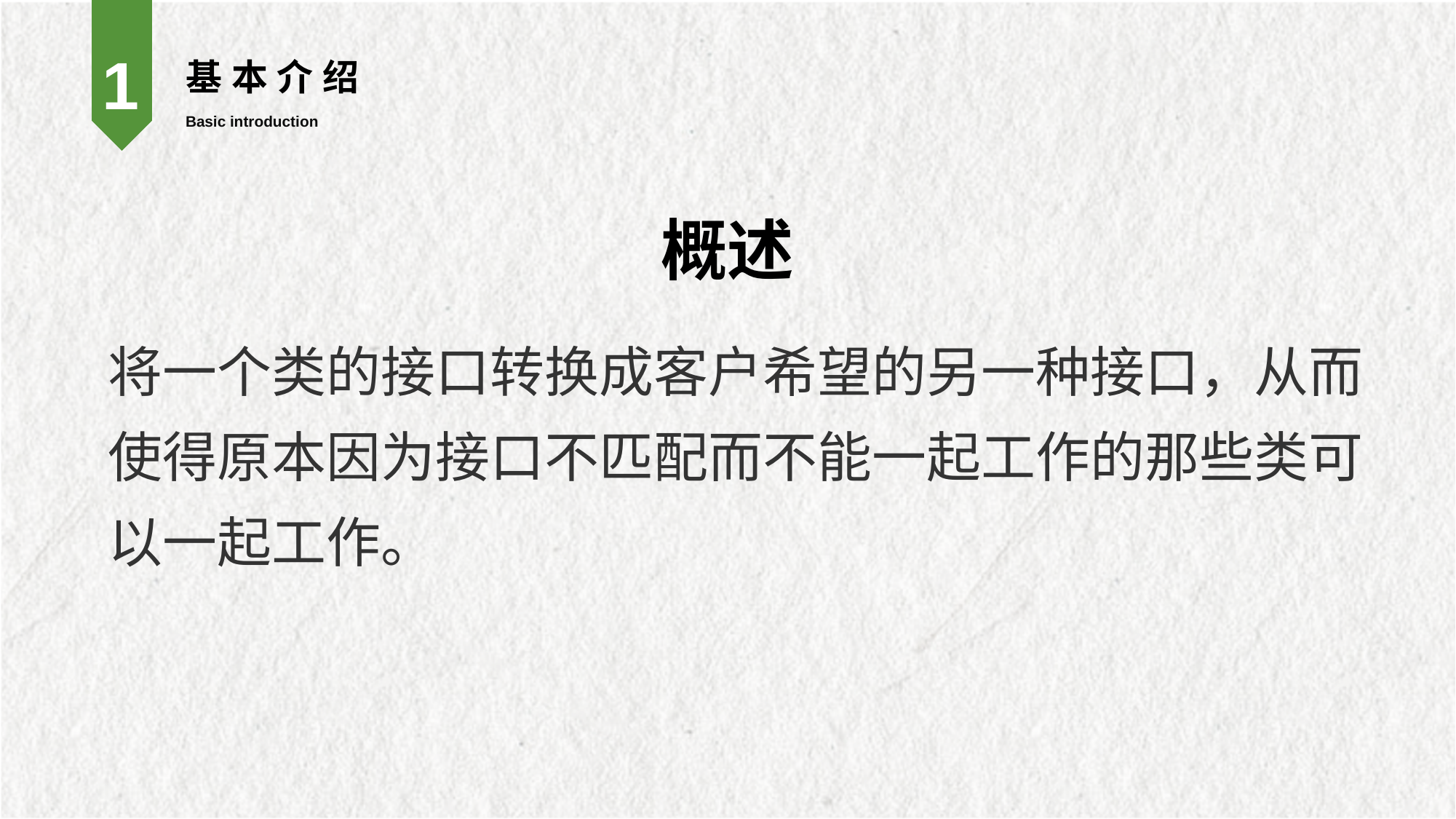

1

基本介绍
Basic introduction
概述
将一个类的接口转换成客户希望的另一种接口，从而使得原本因为接口不匹配而不能一起工作的那些类可以一起工作。